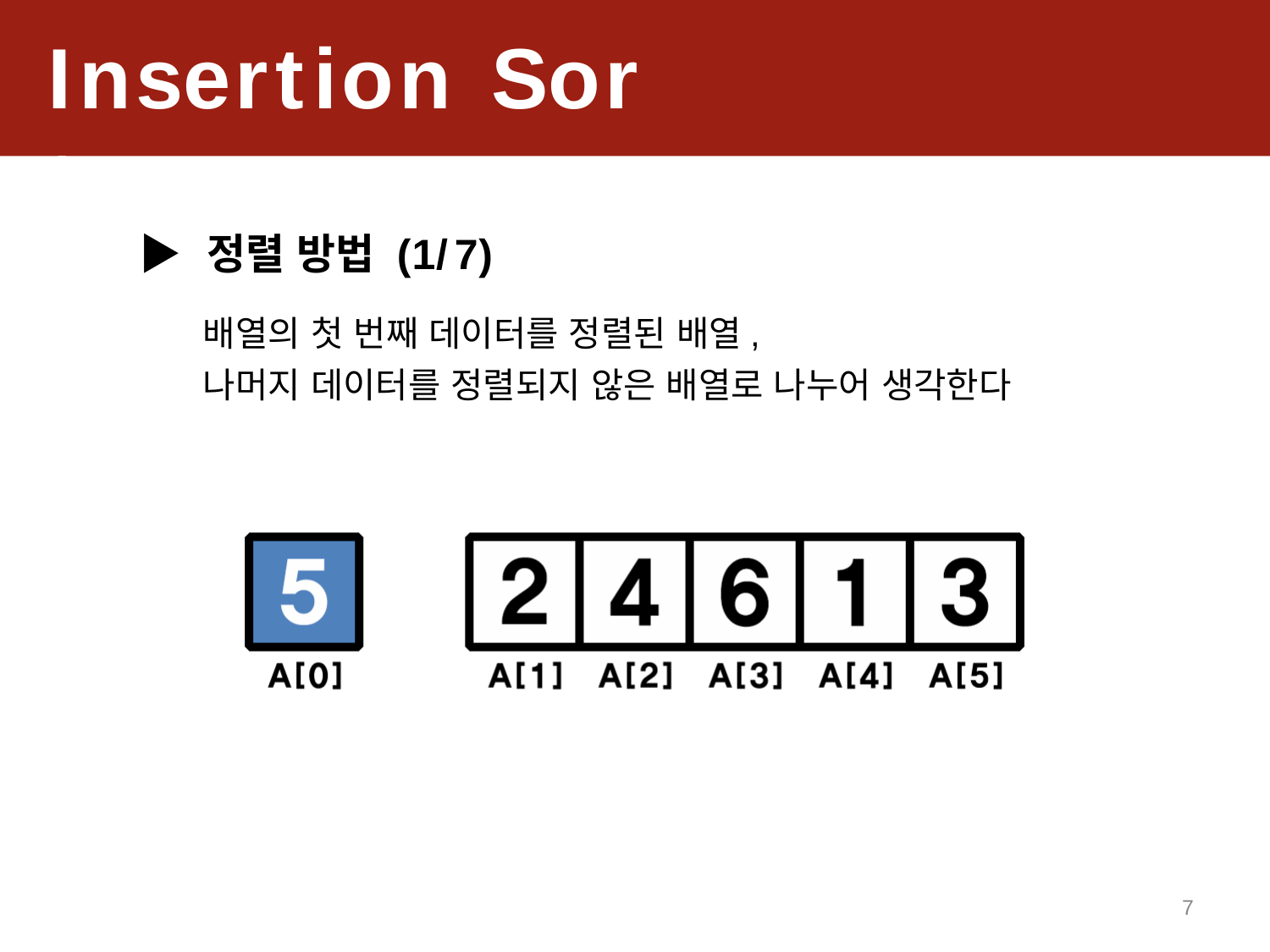

Insertion	Sor t
▶ 정렬 방법 (1/7)

배열의 첫 번째 데이터를 정렬된 배열,

나머지 데이터를 정렬되지 않은 배열로 나누어 생각한다

7